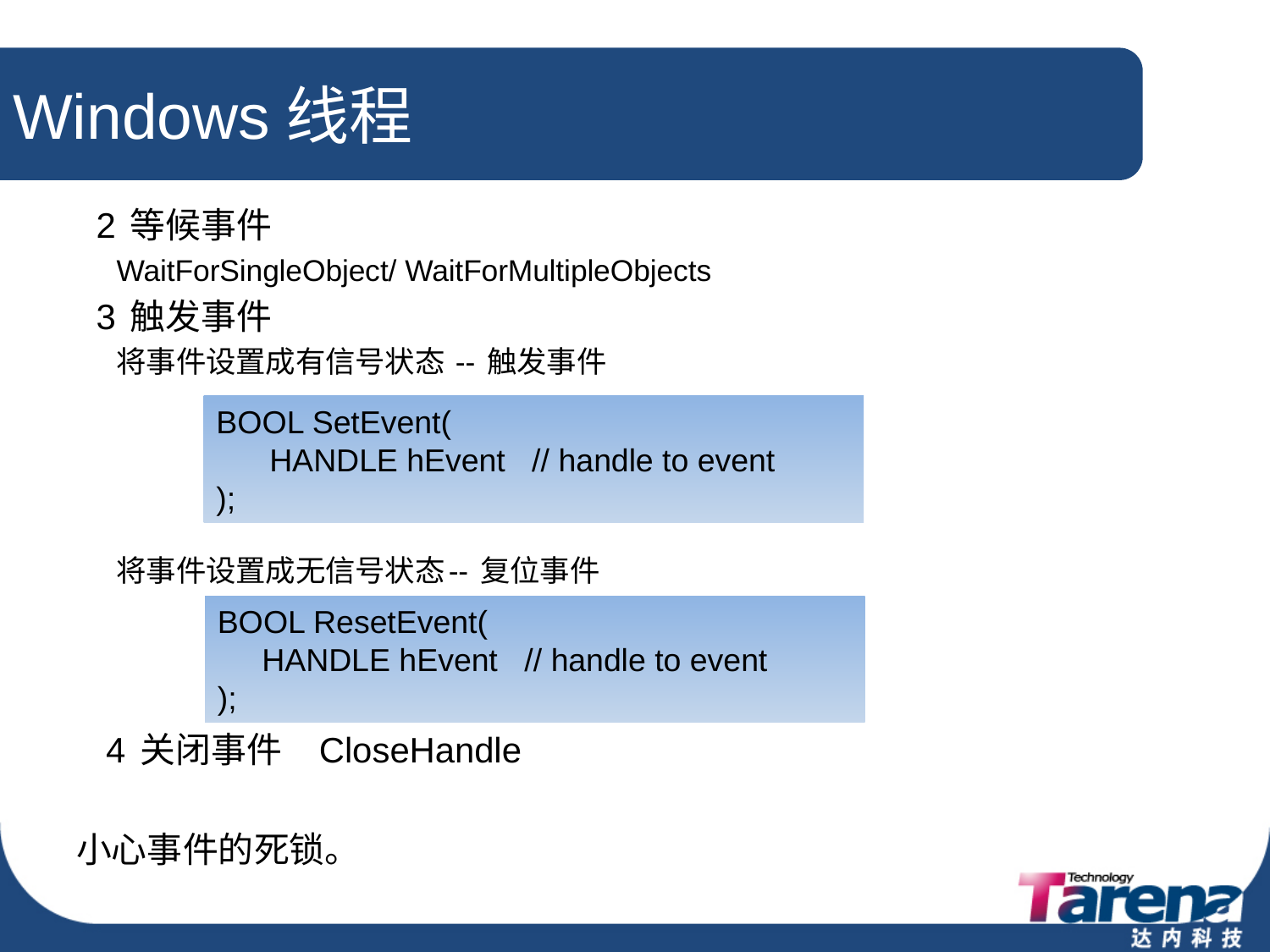

# Windows线程
  2 等候事件
		WaitForSingleObject/ WaitForMultipleObjects
  3 触发事件
	将事件设置成有信号状态 -- 触发事件

	将事件设置成无信号状态-- 复位事件

   4 关闭事件    CloseHandle

小心事件的死锁。
BOOL SetEvent(
      HANDLE hEvent   // handle to event
);
BOOL ResetEvent(
     HANDLE hEvent   // handle to event
);